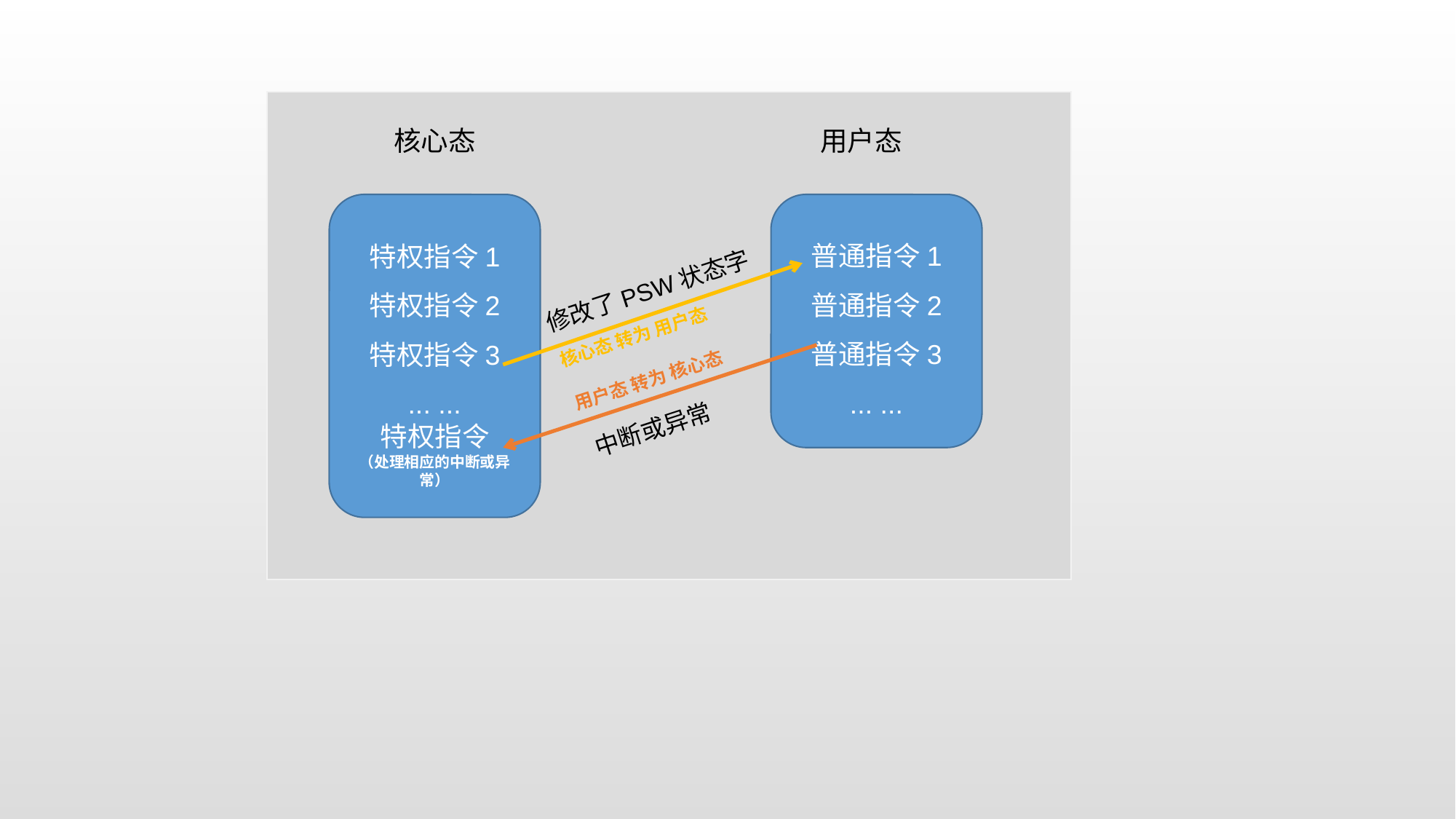

核心态
用户态
特权指令1
特权指令2
特权指令3
... ...
特权指令
（处理相应的中断或异常）
普通指令1
普通指令2
普通指令3
... ...
修改了PSW状态字
核心态 转为 用户态
用户态 转为 核心态
中断或异常